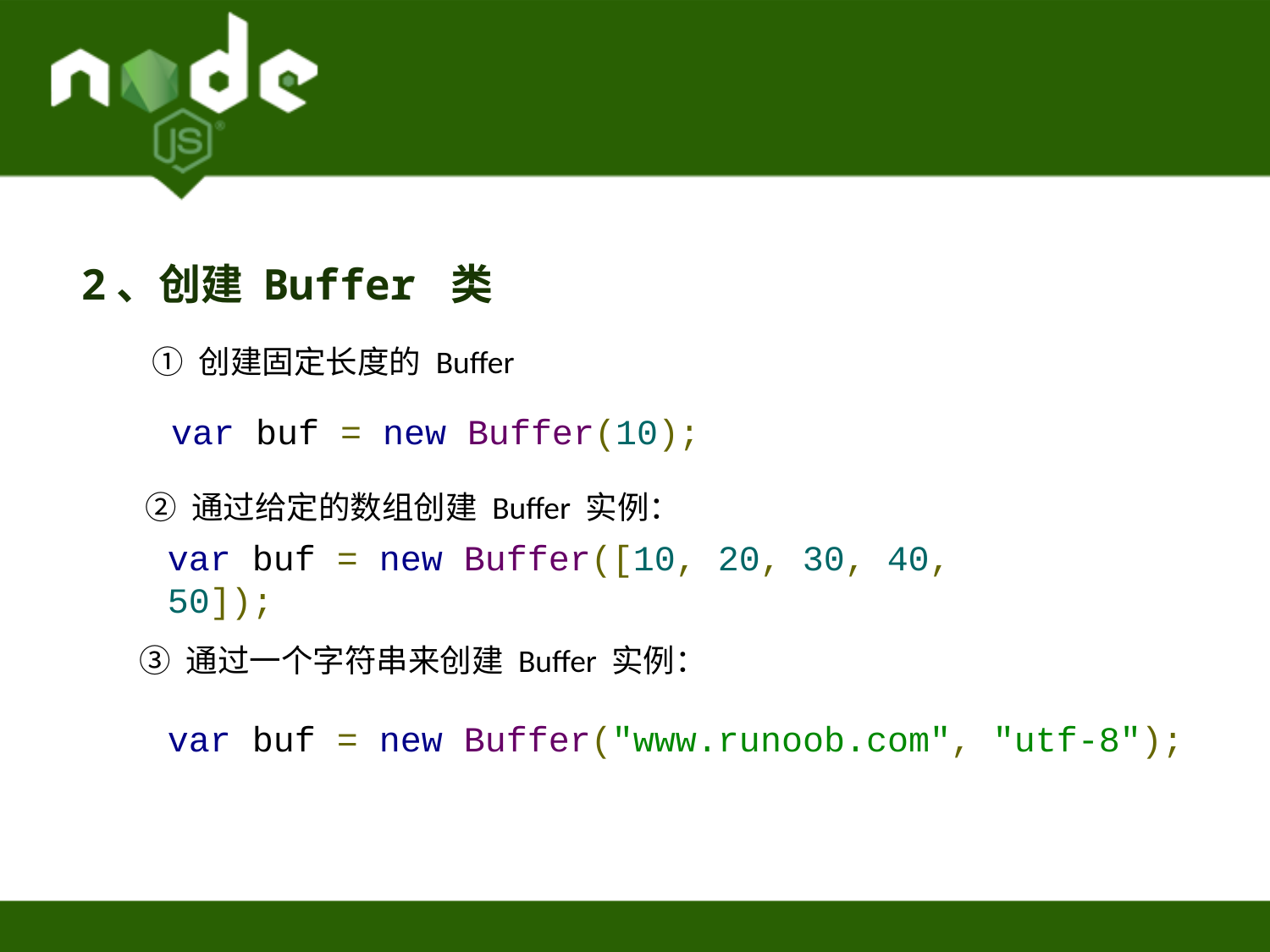

2、创建 Buffer 类
① 创建固定长度的 Buffer
var buf = new Buffer(10);
② 通过给定的数组创建 Buffer 实例：
var buf = new Buffer([10, 20, 30, 40, 50]);
③ 通过一个字符串来创建 Buffer 实例：
var buf = new Buffer("www.runoob.com", "utf-8");